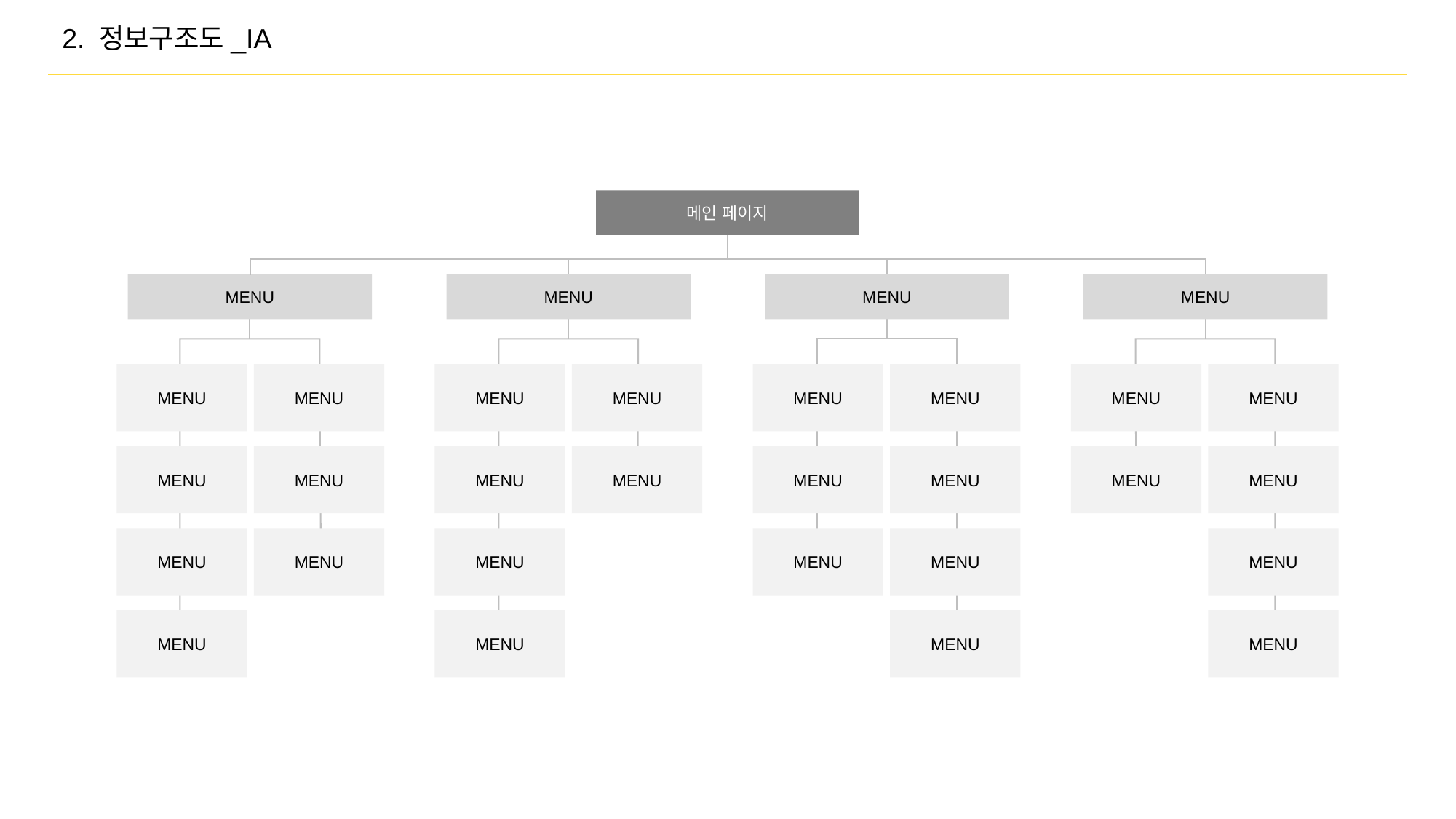

# 2. 정보구조도_IA
메인 페이지

MENU
MENU
MENU
MENU

MENU
MENU
MENU
MENU
MENU
MENU
MENU
MENU
MENU
MENU
MENU
MENU
MENU
MENU
MENU
MENU
MENU
MENU
MENU
MENU
MENU
MENU
MENU
MENU
MENU
MENU